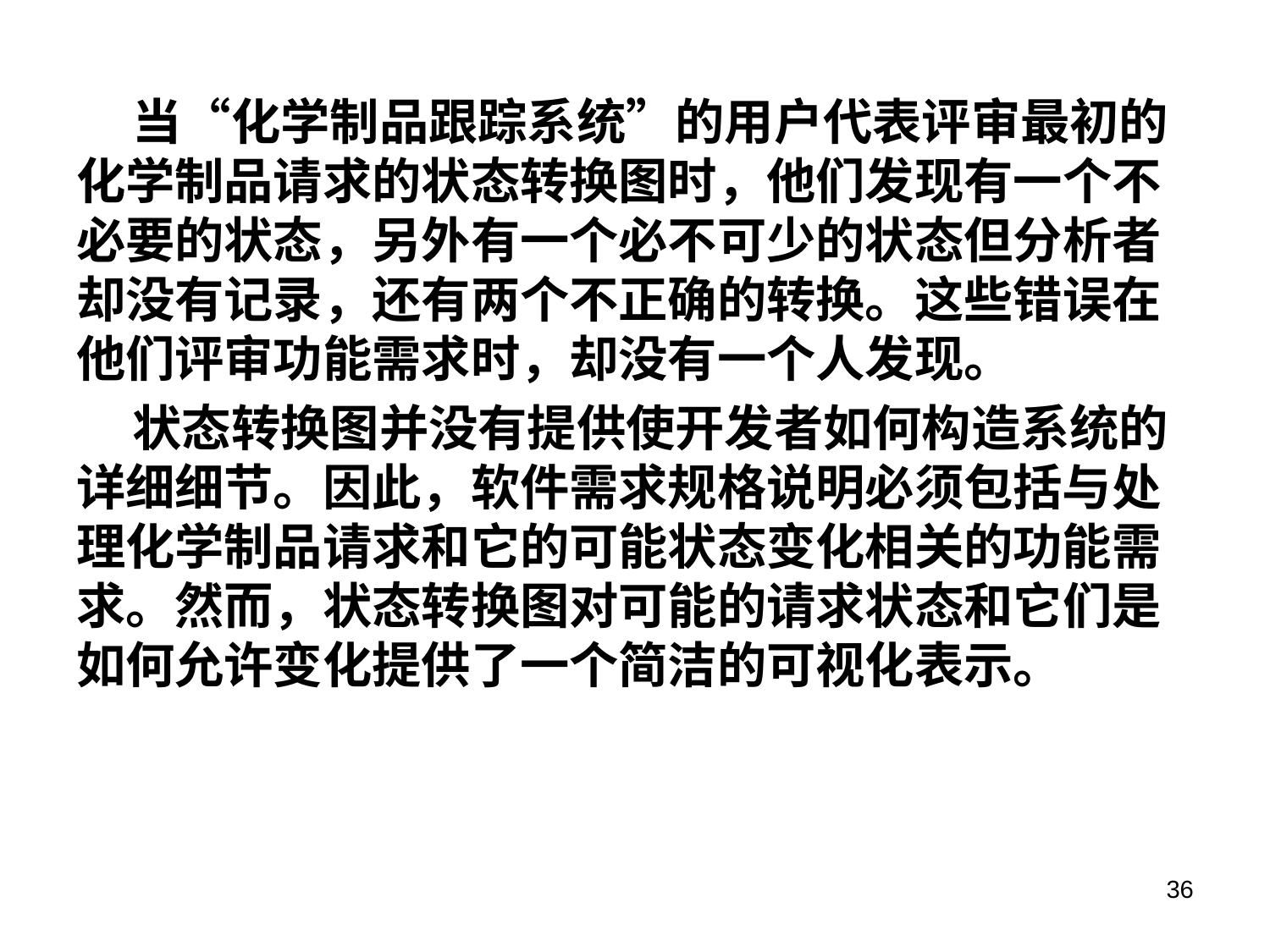

当“化学制品跟踪系统”的用户代表评审最初的化学制品请求的状态转换图时，他们发现有一个不必要的状态，另外有一个必不可少的状态但分析者却没有记录，还有两个不正确的转换。这些错误在他们评审功能需求时，却没有一个人发现。
    状态转换图并没有提供使开发者如何构造系统的详细细节。因此，软件需求规格说明必须包括与处理化学制品请求和它的可能状态变化相关的功能需求。然而，状态转换图对可能的请求状态和它们是如何允许变化提供了一个简洁的可视化表示。

36